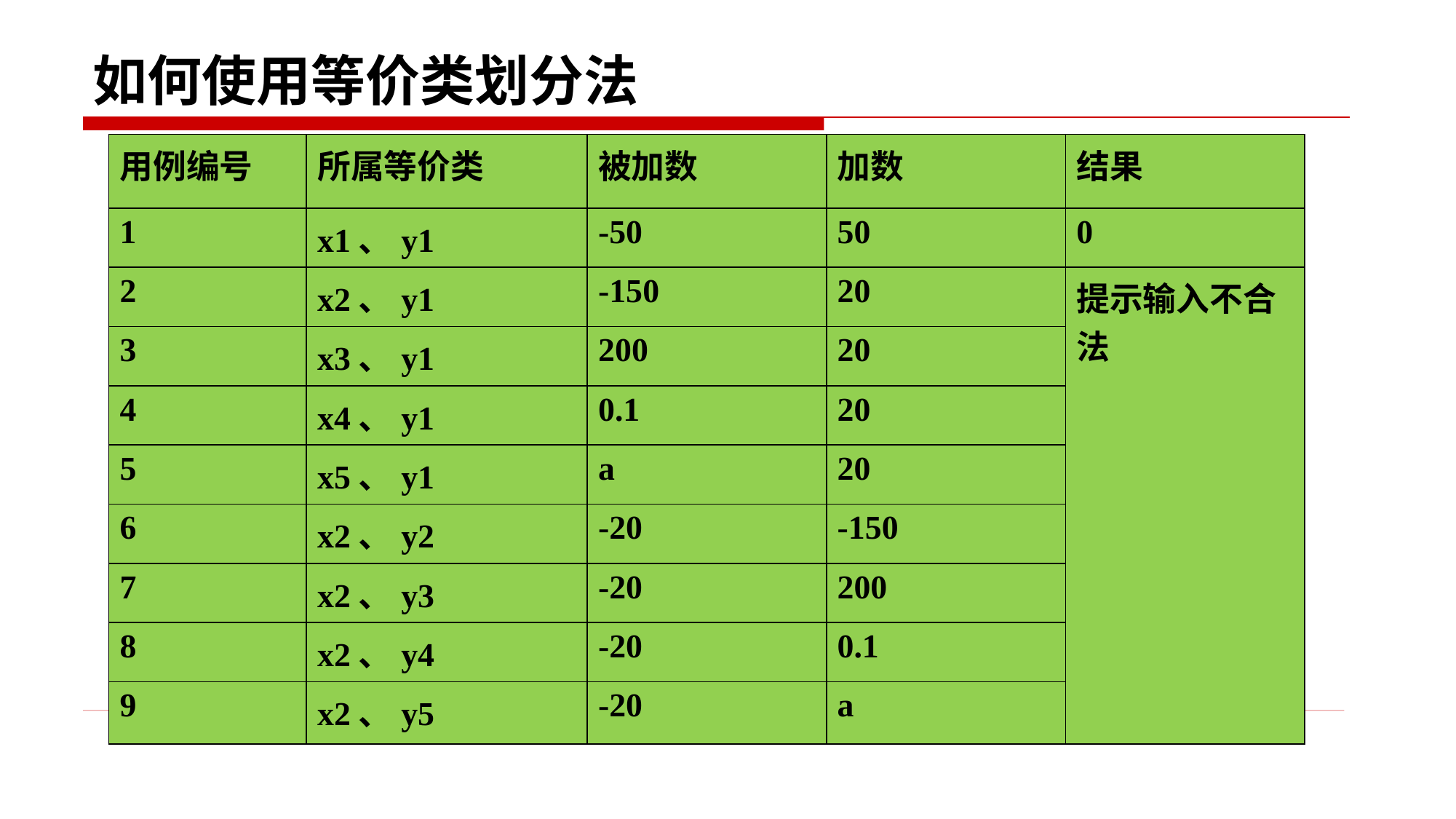

# 如何使用等价类划分法
| 用例编号 | 所属等价类 | 被加数 | 加数 | 结果 |
| --- | --- | --- | --- | --- |
| 1 | x1、y1 | -50 | 50 | 0 |
| 2 | x2、y1 | -150 | 20 | 提示输入不合法 |
| 3 | x3、y1 | 200 | 20 |  |
| 4 | x4、y1 | 0.1 | 20 |  |
| 5 | x5、y1 | a | 20 |  |
| 6 | x2、y2 | -20 | -150 |  |
| 7 | x2、y3 | -20 | 200 |  |
| 8 | x2、y4 | -20 | 0.1 |  |
| 9 | x2、y5 | -20 | a |  |